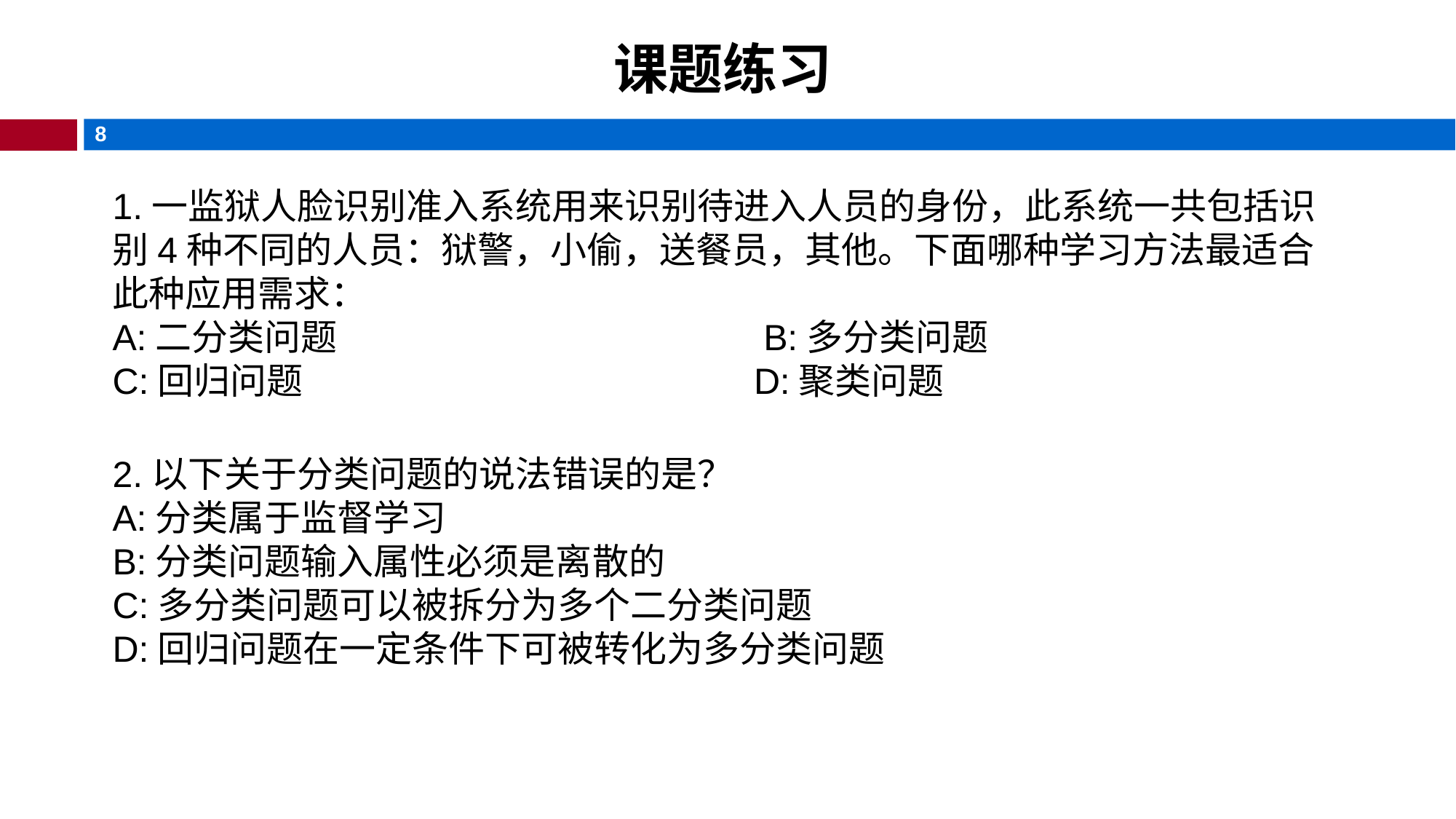

# 课题练习
1.一监狱人脸识别准入系统用来识别待进入人员的身份，此系统一共包括识别4种不同的人员：狱警，小偷，送餐员，其他。下面哪种学习方法最适合此种应用需求：
A:二分类问题                                                   B:多分类问题
C:回归问题                                                      D:聚类问题
2.以下关于分类问题的说法错误的是？
A:分类属于监督学习
B:分类问题输入属性必须是离散的
C:多分类问题可以被拆分为多个二分类问题
D:回归问题在一定条件下可被转化为多分类问题